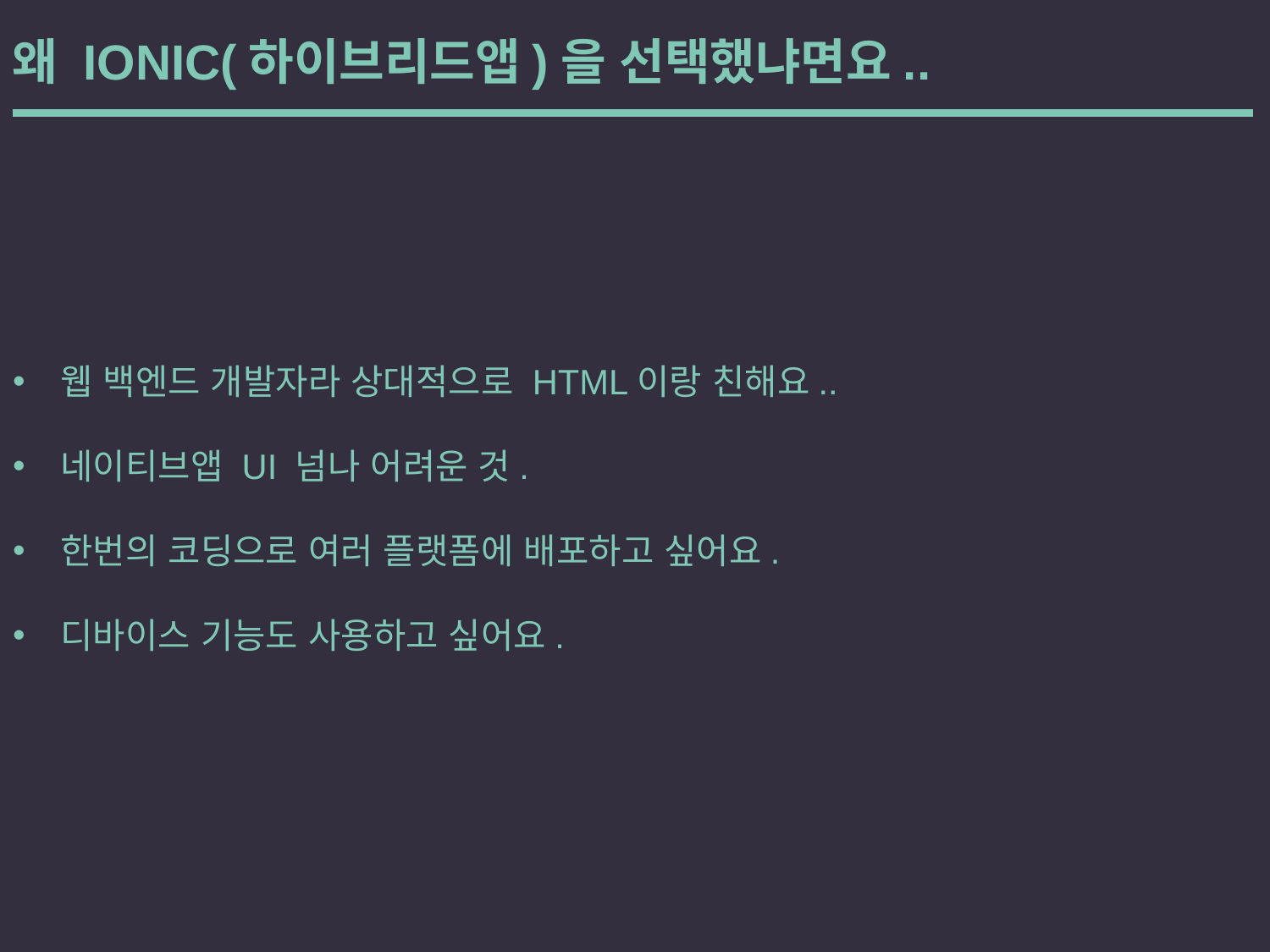

왜 IONIC(하이브리드앱)을 선택했냐면요..
웹 백엔드 개발자라 상대적으로 HTML이랑 친해요..

네이티브앱 UI 넘나 어려운 것.

한번의 코딩으로 여러 플랫폼에 배포하고 싶어요.

디바이스 기능도 사용하고 싶어요.